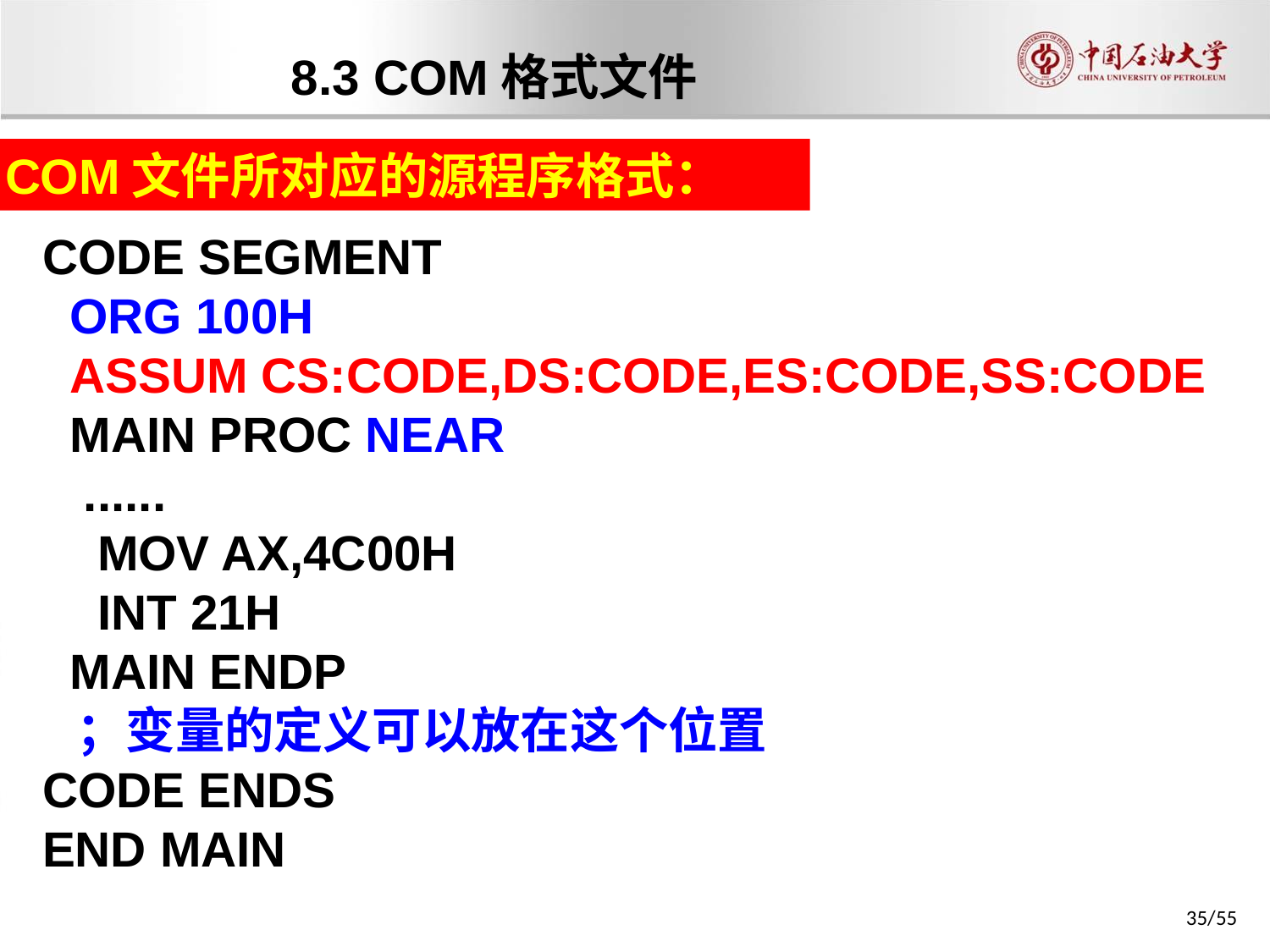

8.3 COM格式文件

CODE SEGMENT
  ORG 100H
  ASSUM CS:CODE,DS:CODE,ES:CODE,SS:CODE
  MAIN PROC NEAR
   ......
    MOV AX,4C00H
    INT 21H
  MAIN ENDP
  ；变量的定义可以放在这个位置
CODE ENDS
END MAIN
COM文件所对应的源程序格式：
35/55